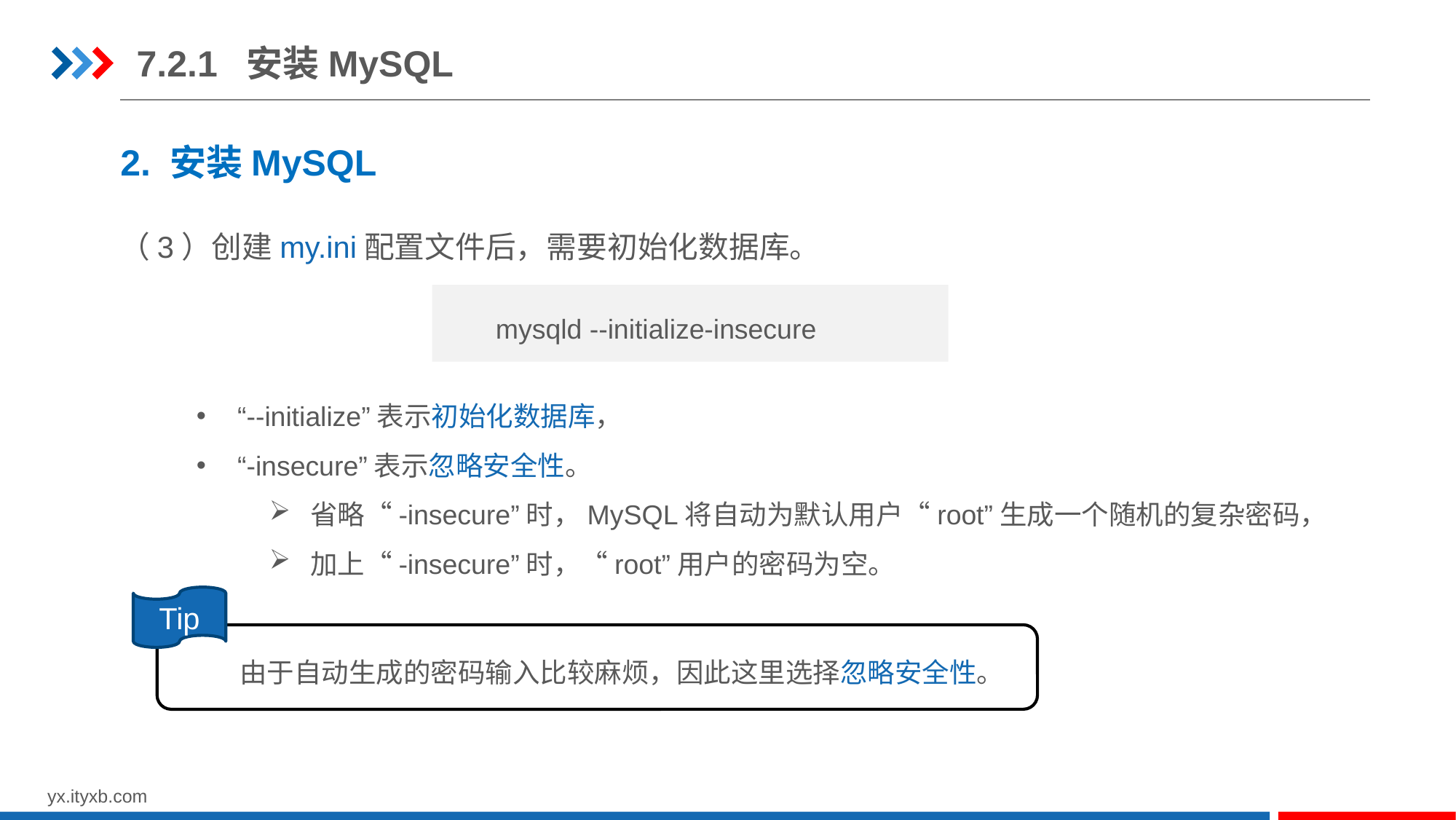

7.2.1  安装MySQL
2. 安装MySQL
（3）创建my.ini配置文件后，需要初始化数据库。

mysqld --initialize-insecure
“--initialize”表示初始化数据库，
“-insecure”表示忽略安全性。
省略“-insecure”时，MySQL将自动为默认用户“root”生成一个随机的复杂密码，
加上“-insecure”时，“root”用户的密码为空。
Tip

由于自动生成的密码输入比较麻烦，因此这里选择忽略安全性。